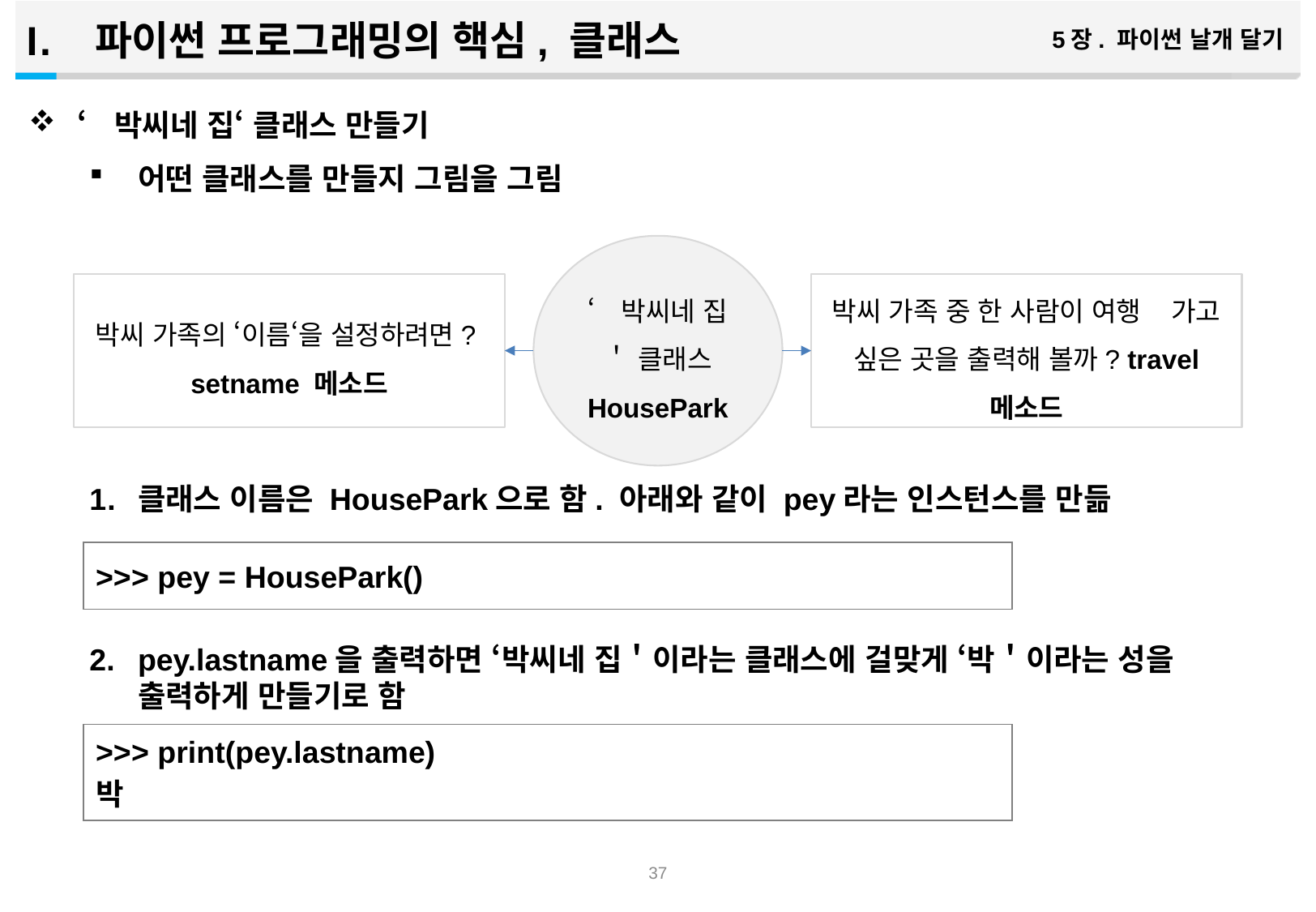

파이썬 프로그래밍의 핵심, 클래스
5장. 파이썬 날개 달기
‘박씨네 집‘ 클래스 만들기
어떤 클래스를 만들지 그림을 그림

클래스 이름은 HousePark으로 함. 아래와 같이 pey라는 인스턴스를 만듦

pey.lastname을 출력하면 ‘박씨네 집＇이라는 클래스에 걸맞게 ‘박＇이라는 성을  출력하게 만들기로 함

‘박씨네 집＇ 클래스
HousePark
박씨 가족의 ‘이름‘을 설정하려면?
setname 메소드
박씨 가족 중 한 사람이 여행    가고 싶은 곳을 출력해 볼까? travel 메소드
>>> pey = HousePark()
>>> print(pey.lastname)
박
37